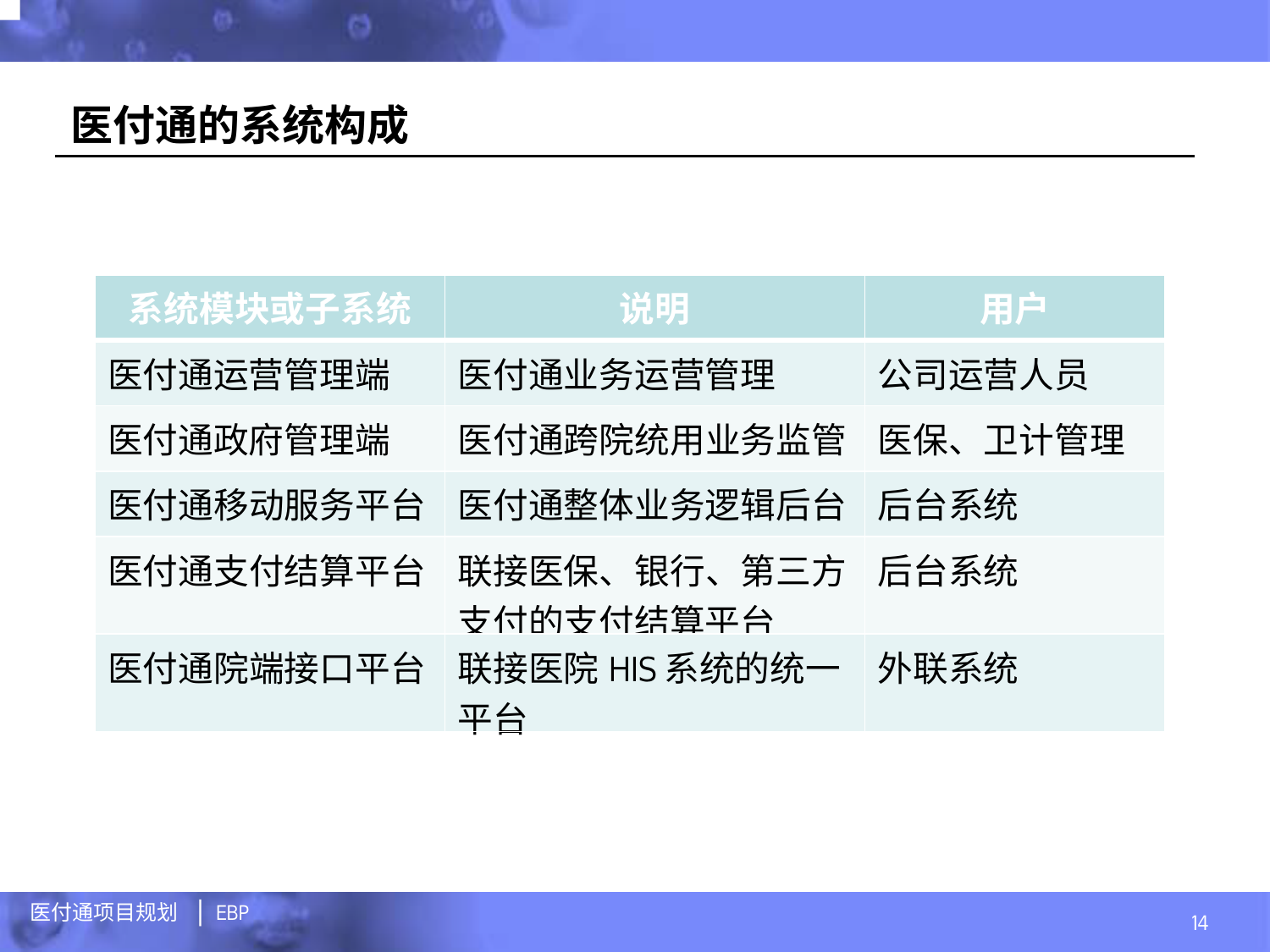

医付通的系统构成
| 系统模块或子系统 | 说明 | 用户 |
| --- | --- | --- |
| 医付通运营管理端 | 医付通业务运营管理 | 公司运营人员 |
| 医付通政府管理端 | 医付通跨院统用业务监管 | 医保、卫计管理 |
| 医付通移动服务平台 | 医付通整体业务逻辑后台 | 后台系统 |
| 医付通支付结算平台 | 联接医保、银行、第三方支付的支付结算平台 | 后台系统 |
| 医付通院端接口平台 | 联接医院HIS系统的统一平台 | 外联系统 |
14